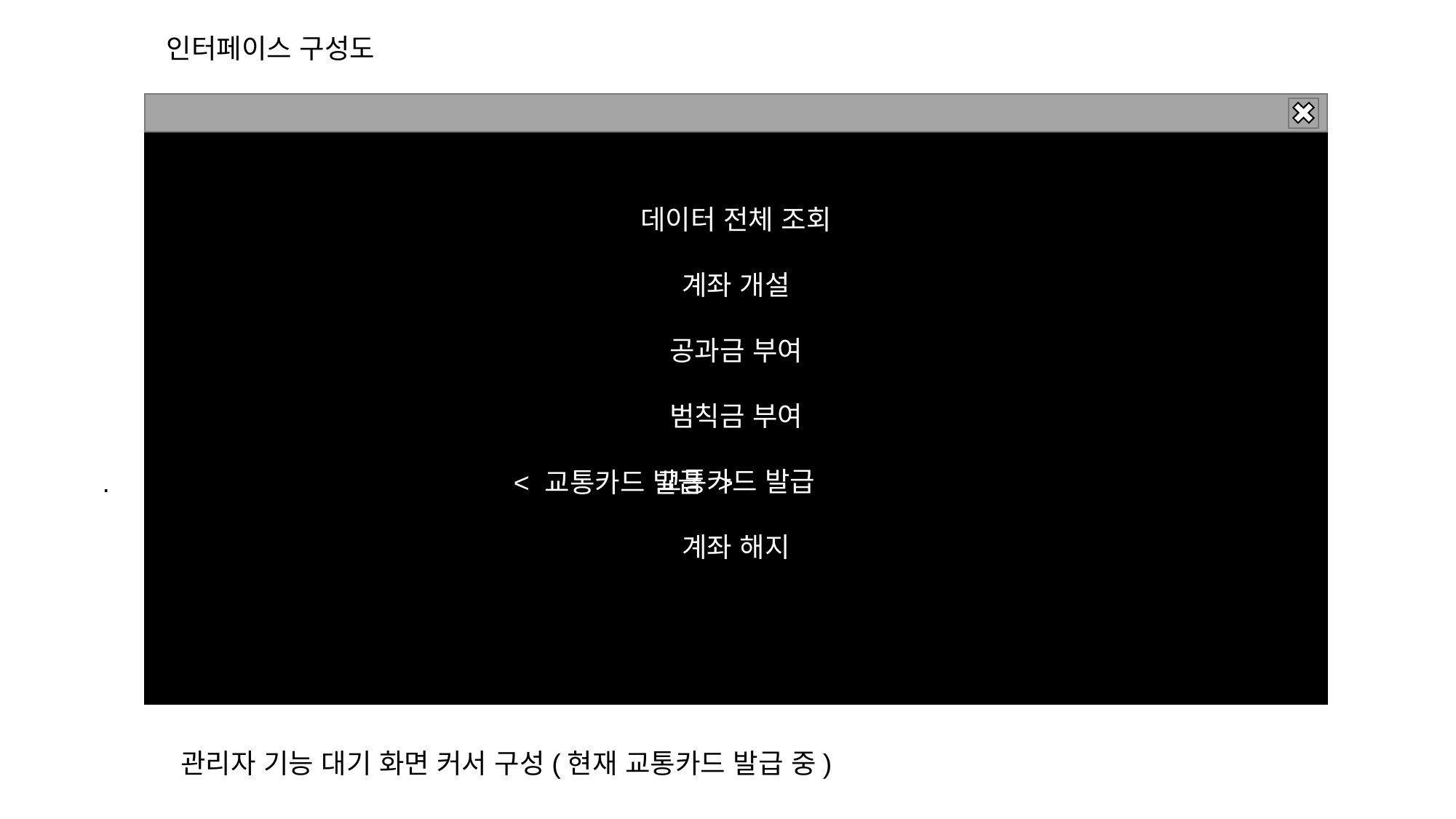

인터페이스 구성도

데이터 전체 조회

계좌 개설

공과금 부여

범칙금 부여

교통카드 발급

계좌 해지

.                                                     < 교통카드 발급 >
관리자 기능 대기 화면 커서 구성(현재 교통카드 발급 중)